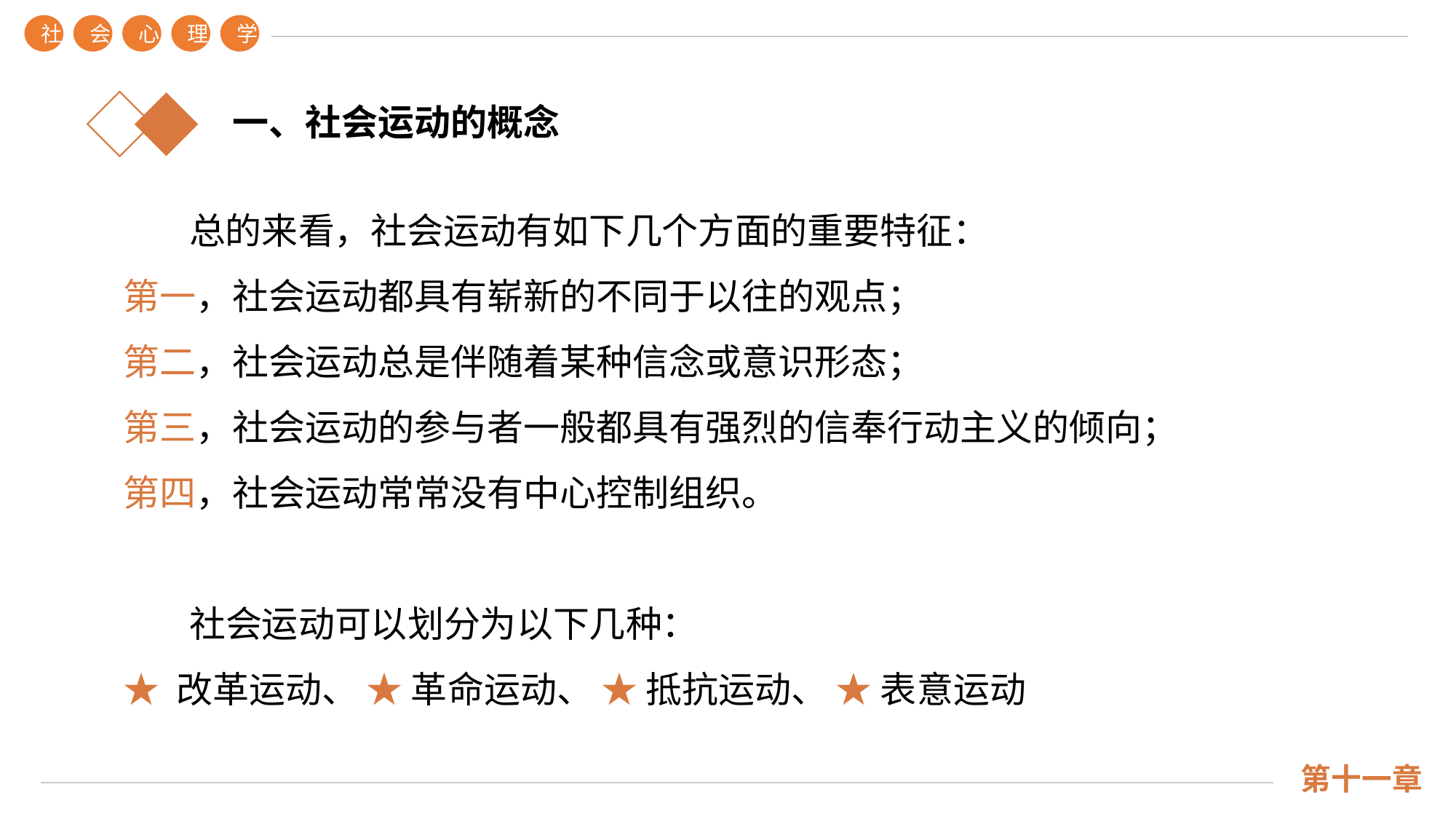

社
会
心
理
学
第十一章

一、社会运动的概念
       总的来看，社会运动有如下几个方面的重要特征：
第一，社会运动都具有崭新的不同于以往的观点；
第二，社会运动总是伴随着某种信念或意识形态；
第三，社会运动的参与者一般都具有强烈的信奉行动主义的倾向；
第四，社会运动常常没有中心控制组织。

       社会运动可以划分为以下几种：
★ 改革运动、 ★ 革命运动、 ★ 抵抗运动、 ★ 表意运动